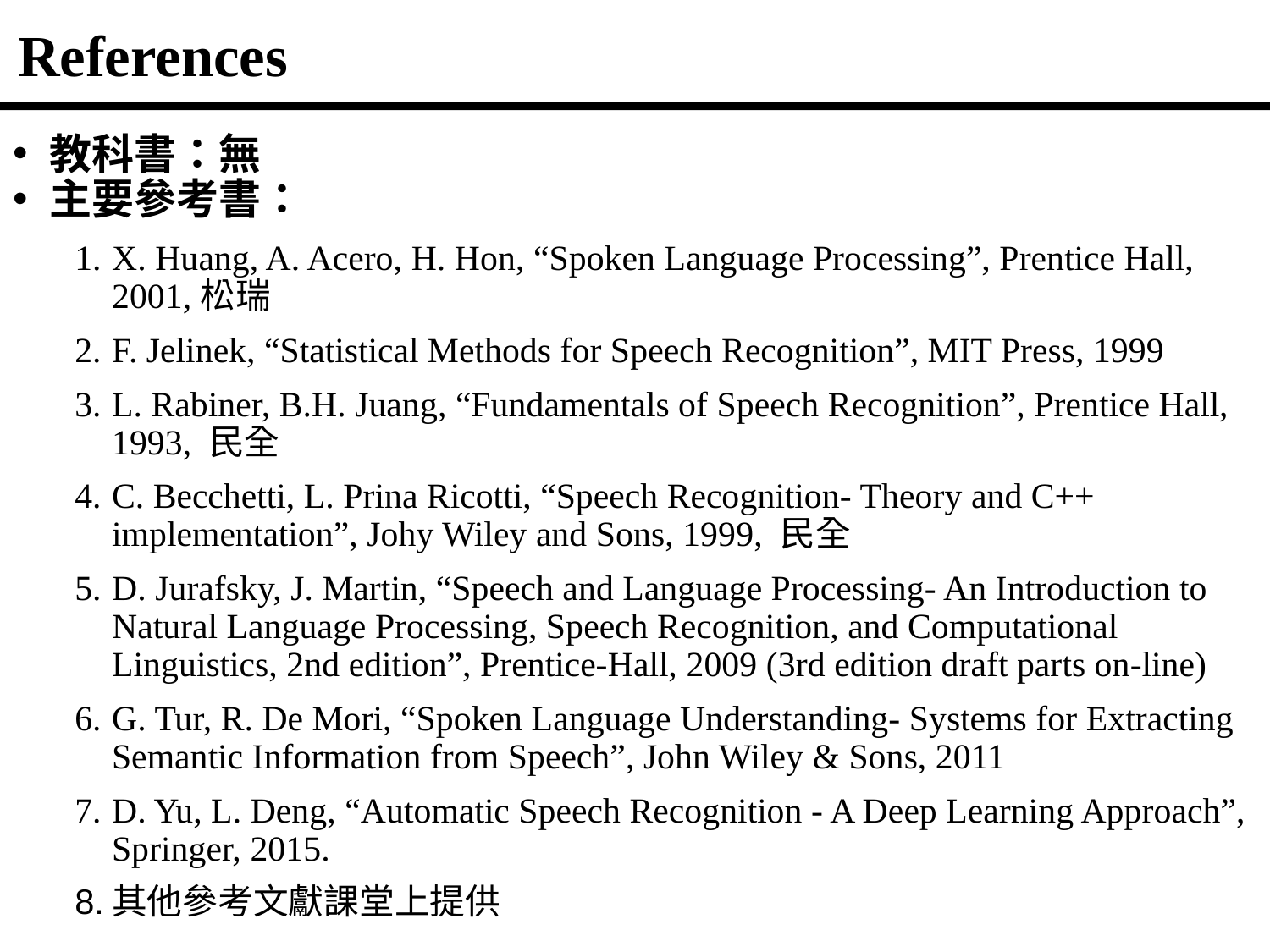

# References

教科書：無
主要參考書：
X. Huang, A. Acero, H. Hon, “Spoken Language Processing”, Prentice Hall, 2001,松瑞
F. Jelinek, “Statistical Methods for Speech Recognition”, MIT Press, 1999
L. Rabiner, B.H. Juang, “Fundamentals of Speech Recognition”, Prentice Hall, 1993, 民全
C. Becchetti, L. Prina Ricotti, “Speech Recognition- Theory and C++ implementation”, Johy Wiley and Sons, 1999, 民全
D. Jurafsky, J. Martin, “Speech and Language Processing- An Introduction to Natural Language Processing, Speech Recognition, and Computational Linguistics, 2nd edition”, Prentice-Hall, 2009 (3rd edition draft parts on-line)
G. Tur, R. De Mori, “Spoken Language Understanding- Systems for Extracting Semantic Information from Speech”, John Wiley & Sons, 2011
D. Yu, L. Deng, “Automatic Speech Recognition - A Deep Learning Approach”, Springer, 2015.
其他參考文獻課堂上提供